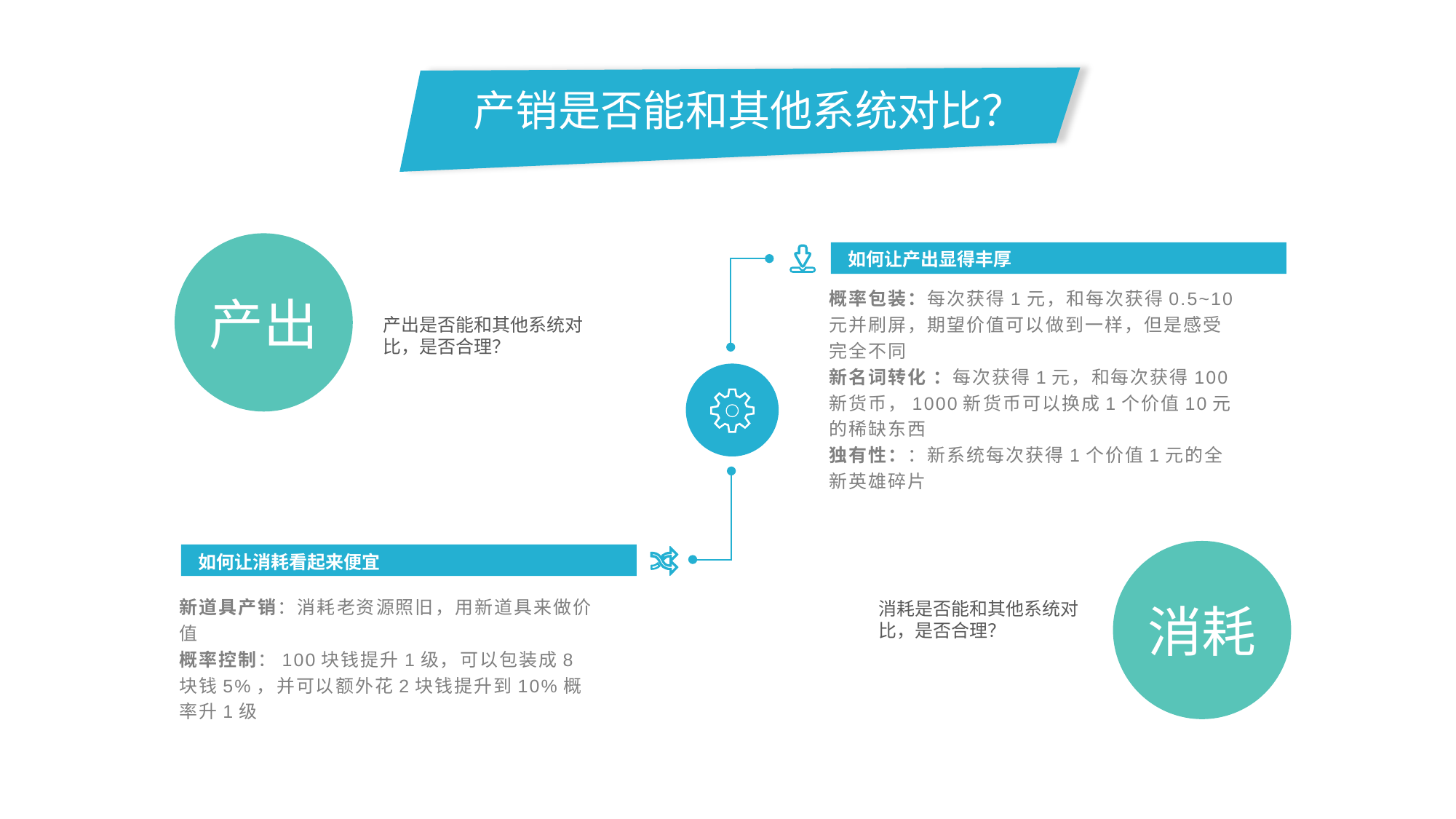

产销是否能和其他系统对比？

如何让产出显得丰厚

概率包装：每次获得1元，和每次获得0.5~10元并刷屏，期望价值可以做到一样，但是感受完全不同
新名词转化 ：每次获得1元，和每次获得100新货币，1000新货币可以换成1个价值10元的稀缺东西
独有性：：新系统每次获得1个价值1元的全新英雄碎片
产出
产出是否能和其他系统对比，是否合理？

如何让消耗看起来便宜

新道具产销：消耗老资源照旧，用新道具来做价值
概率控制：100块钱提升1级，可以包装成8块钱5%，并可以额外花2块钱提升到10%概率升1级
消耗是否能和其他系统对比，是否合理？
消耗